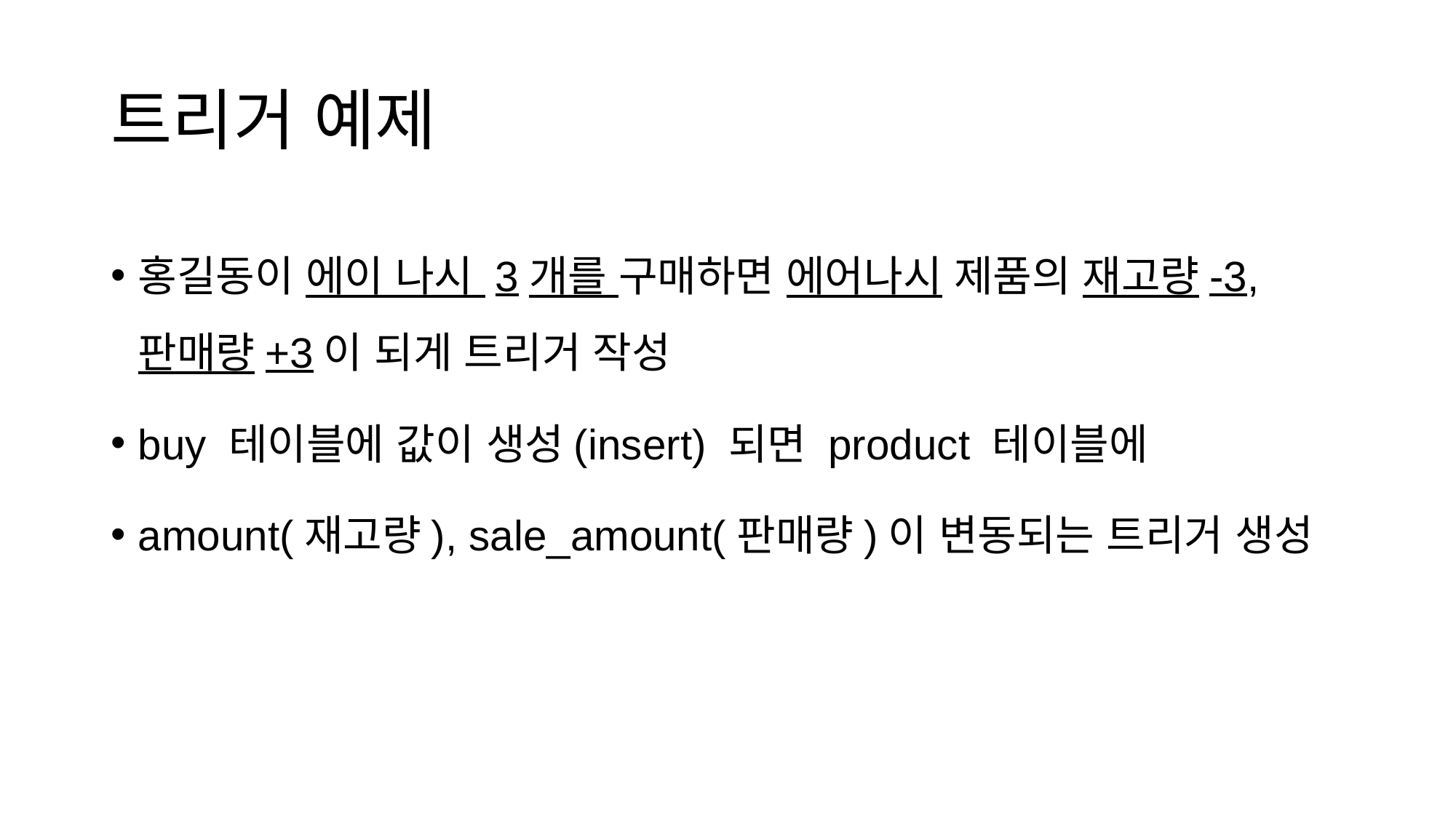

# 트리거 예제
홍길동이 에이 나시 3개를 구매하면 에어나시 제품의 재고량-3, 판매량+3이 되게 트리거 작성
buy 테이블에 값이 생성(insert) 되면 product 테이블에
amount(재고량), sale_amount(판매량)이 변동되는 트리거 생성